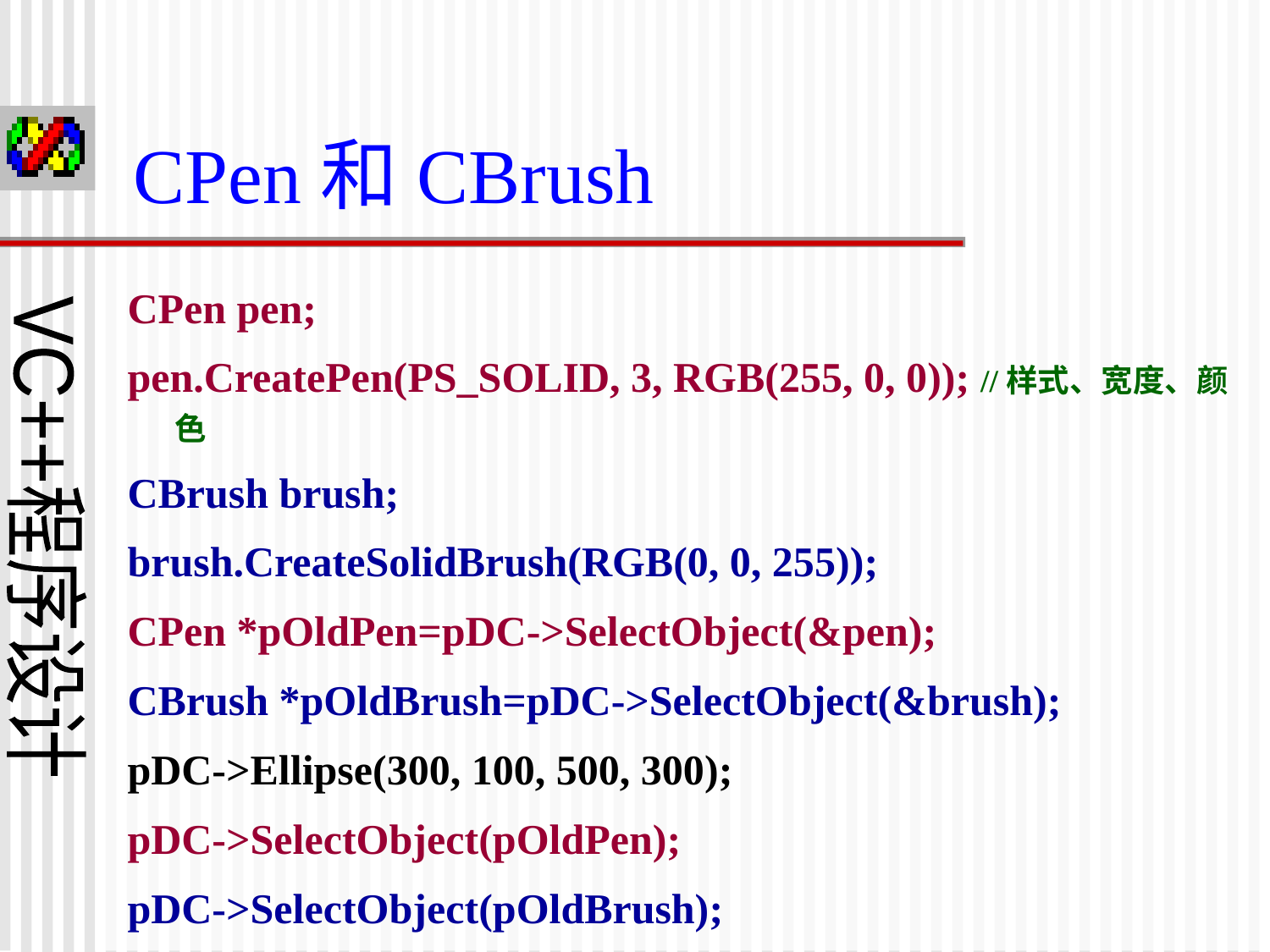

# CPen和CBrush
CPen pen;
pen.CreatePen(PS_SOLID, 3, RGB(255, 0, 0)); //样式、宽度、颜色
CBrush brush;
brush.CreateSolidBrush(RGB(0, 0, 255));
CPen *pOldPen=pDC->SelectObject(&pen);
CBrush *pOldBrush=pDC->SelectObject(&brush);
pDC->Ellipse(300, 100, 500, 300);
pDC->SelectObject(pOldPen);
pDC->SelectObject(pOldBrush);